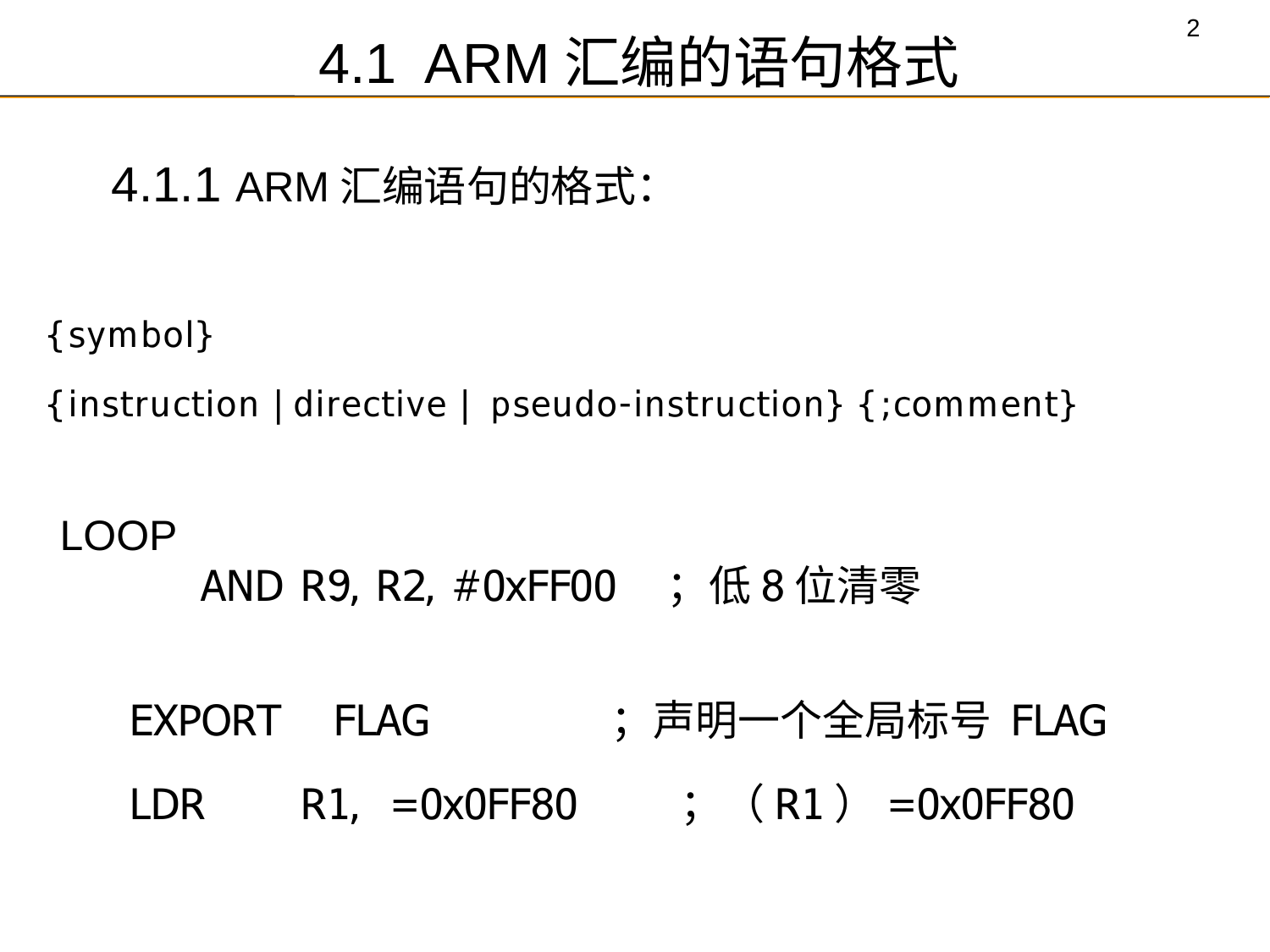

4.1  ARM汇编的语句格式
 4.1.1 ARM汇编语句的格式：
{symbol}
{instruction |directive | pseudo-instruction} {;comment}

 LOOP
             AND	R9, R2, #0xFF00   ；低8位清零

       EXPORT    FLAG             ；声明一个全局标号 FLAG
       LDR	R1,  =0x0FF80       ；（R1）=0x0FF80